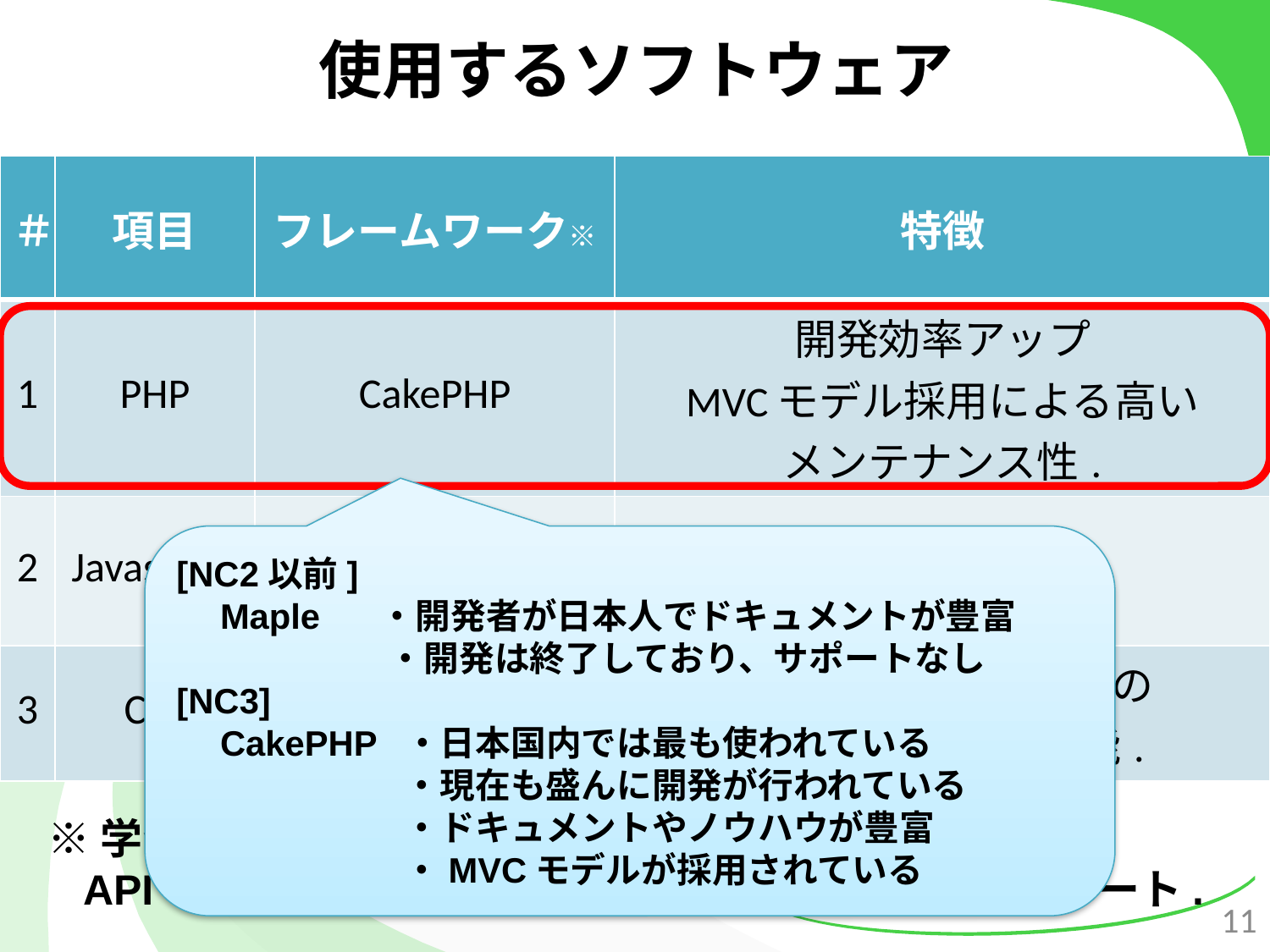

# 使用するソフトウェア
| ＃ | 項目 | フレームワーク※ | 特徴 |
| --- | --- | --- | --- |
| 1 | PHP | CakePHP | 開発効率アップ MVCモデル採用による高い メンテナンス性. |
| 2 | Javascript | AngularJS | MVCモデル採用. |
| 3 | CSS | Bootstrap | マルチデバイス対応の スタイルを適用可能. |

[NC2以前]
　Maple　  ・開発者が日本人でドキュメントが豊富
　　　　　　・開発は終了しており、サポートなし
[NC3]
　CakePHP  ・日本国内では最も使われている
　　　　　　  ・現在も盛んに開発が行われている
　　　　　 　 ・ドキュメントやノウハウが豊富
　　　　　　  ・MVCモデルが採用されている
※学習コストがかかる一方で,
   APIや規約により, 高速な開発, 効率的な開発をサポート.

11